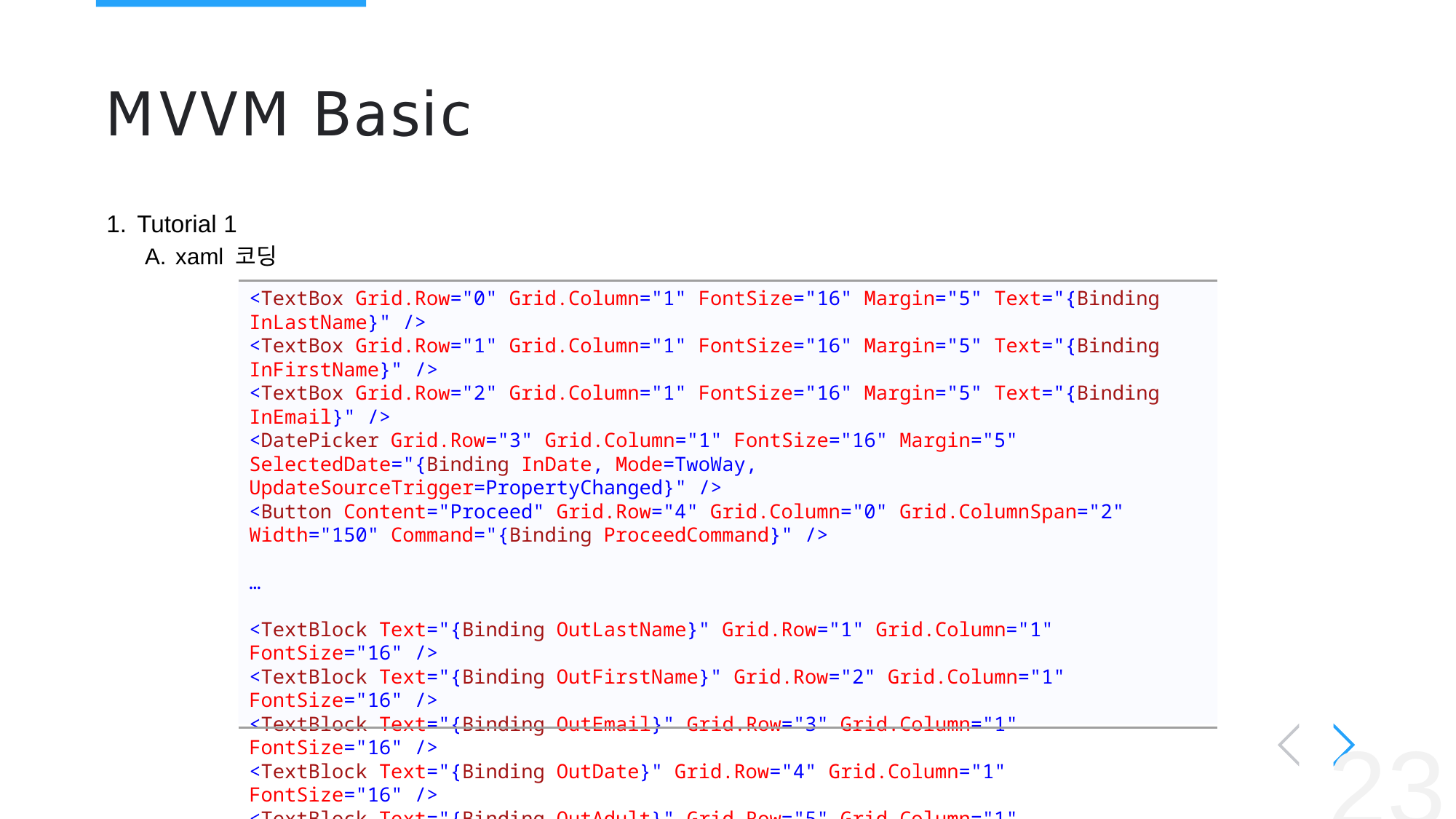

# MVVM Basic
Tutorial 1
xaml 코딩

<TextBox Grid.Row="0" Grid.Column="1" FontSize="16" Margin="5" Text="{Binding InLastName}" />
<TextBox Grid.Row="1" Grid.Column="1" FontSize="16" Margin="5" Text="{Binding InFirstName}" />
<TextBox Grid.Row="2" Grid.Column="1" FontSize="16" Margin="5" Text="{Binding InEmail}" />
<DatePicker Grid.Row="3" Grid.Column="1" FontSize="16" Margin="5" SelectedDate="{Binding InDate, Mode=TwoWay, UpdateSourceTrigger=PropertyChanged}" />
<Button Content="Proceed" Grid.Row="4" Grid.Column="0" Grid.ColumnSpan="2" Width="150" Command="{Binding ProceedCommand}" />

…

<TextBlock Text="{Binding OutLastName}" Grid.Row="1" Grid.Column="1" FontSize="16" />
<TextBlock Text="{Binding OutFirstName}" Grid.Row="2" Grid.Column="1" FontSize="16" />
<TextBlock Text="{Binding OutEmail}" Grid.Row="3" Grid.Column="1" FontSize="16" />
<TextBlock Text="{Binding OutDate}" Grid.Row="4" Grid.Column="1" FontSize="16" />
<TextBlock Text="{Binding OutAdult}" Grid.Row="5" Grid.Column="1" FontSize="16" />
<TextBlock Text="{Binding OutBirthday}" Grid.Row="6" Grid.Column="1" FontSize="16" />
<TextBlock Text="{Binding OutZodiac}" Grid.Row="7" Grid.Column="1" FontSize="16" />
<TextBlock Text="{Binding OutChnZodiac}" Grid.Row="8" Grid.Column="1" FontSize="16" />
23